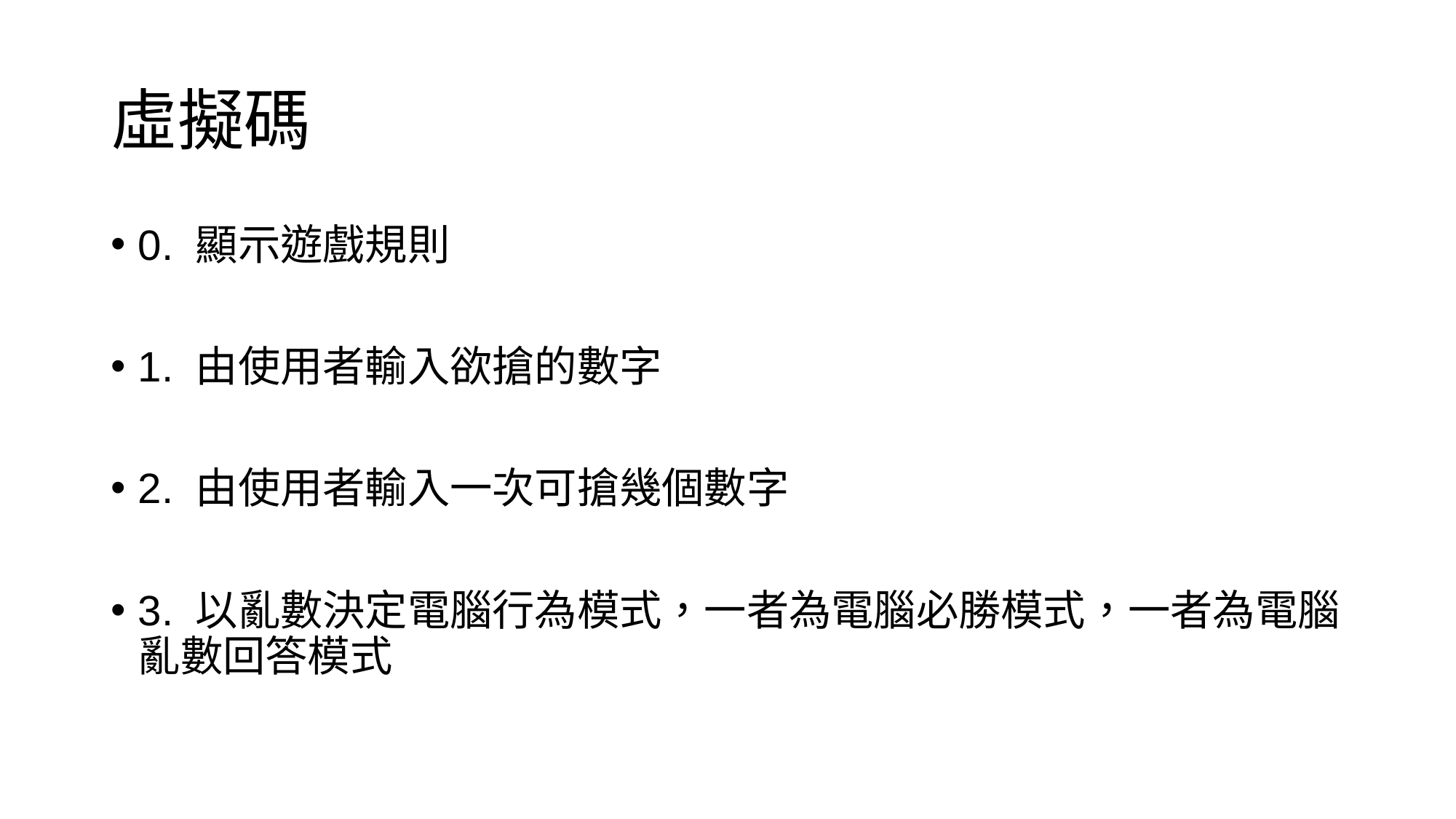

# 虛擬碼
0. 顯示遊戲規則

1. 由使用者輸入欲搶的數字

2. 由使用者輸入一次可搶幾個數字

3. 以亂數決定電腦行為模式，一者為電腦必勝模式，一者為電腦亂數回答模式